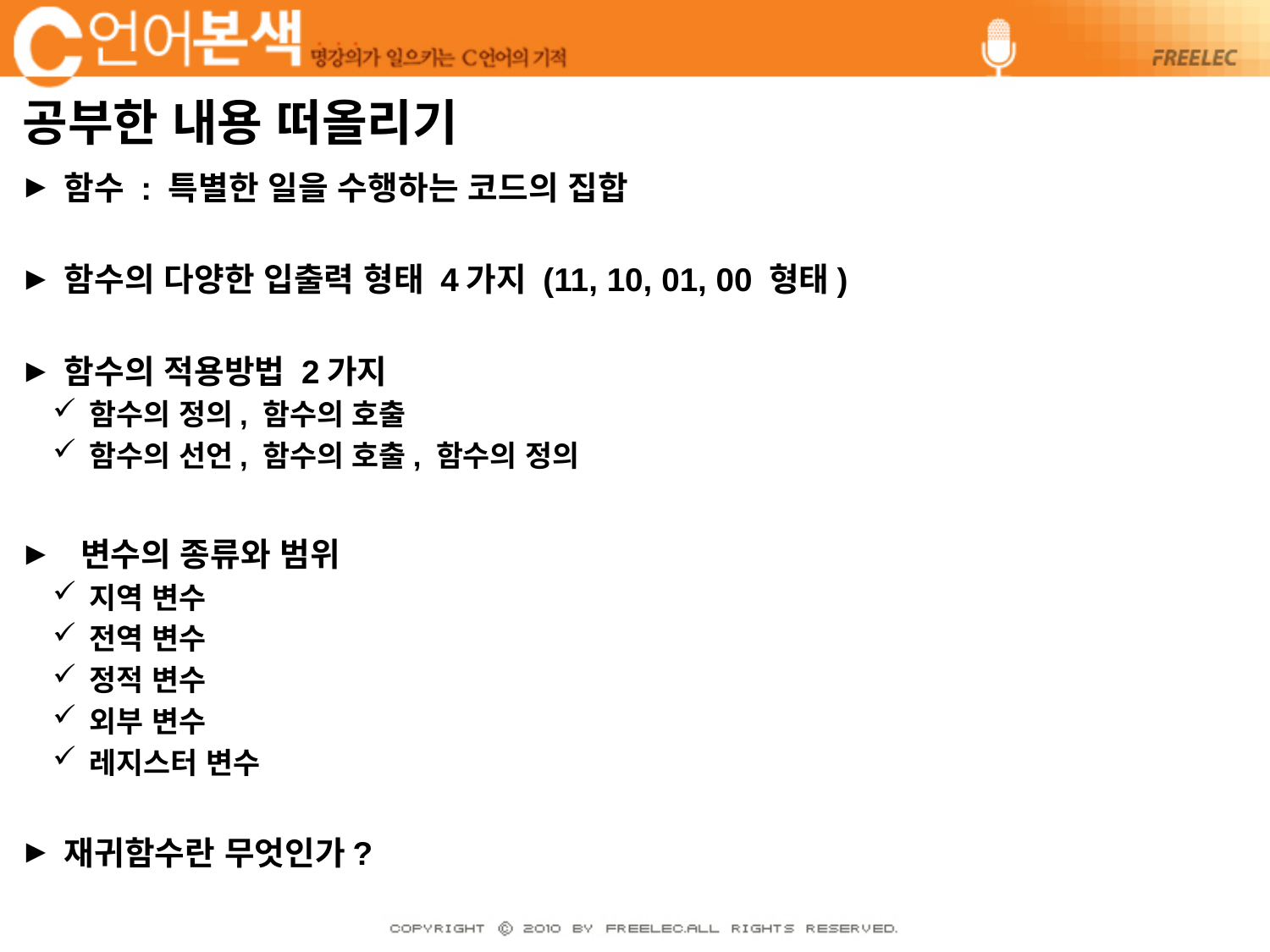

# 공부한 내용 떠올리기
함수 : 특별한 일을 수행하는 코드의 집합

함수의 다양한 입출력 형태 4가지 (11, 10, 01, 00 형태)

함수의 적용방법 2가지
함수의 정의, 함수의 호출
함수의 선언, 함수의 호출, 함수의 정의

 변수의 종류와 범위
지역 변수
전역 변수
정적 변수
외부 변수
레지스터 변수

재귀함수란 무엇인가?